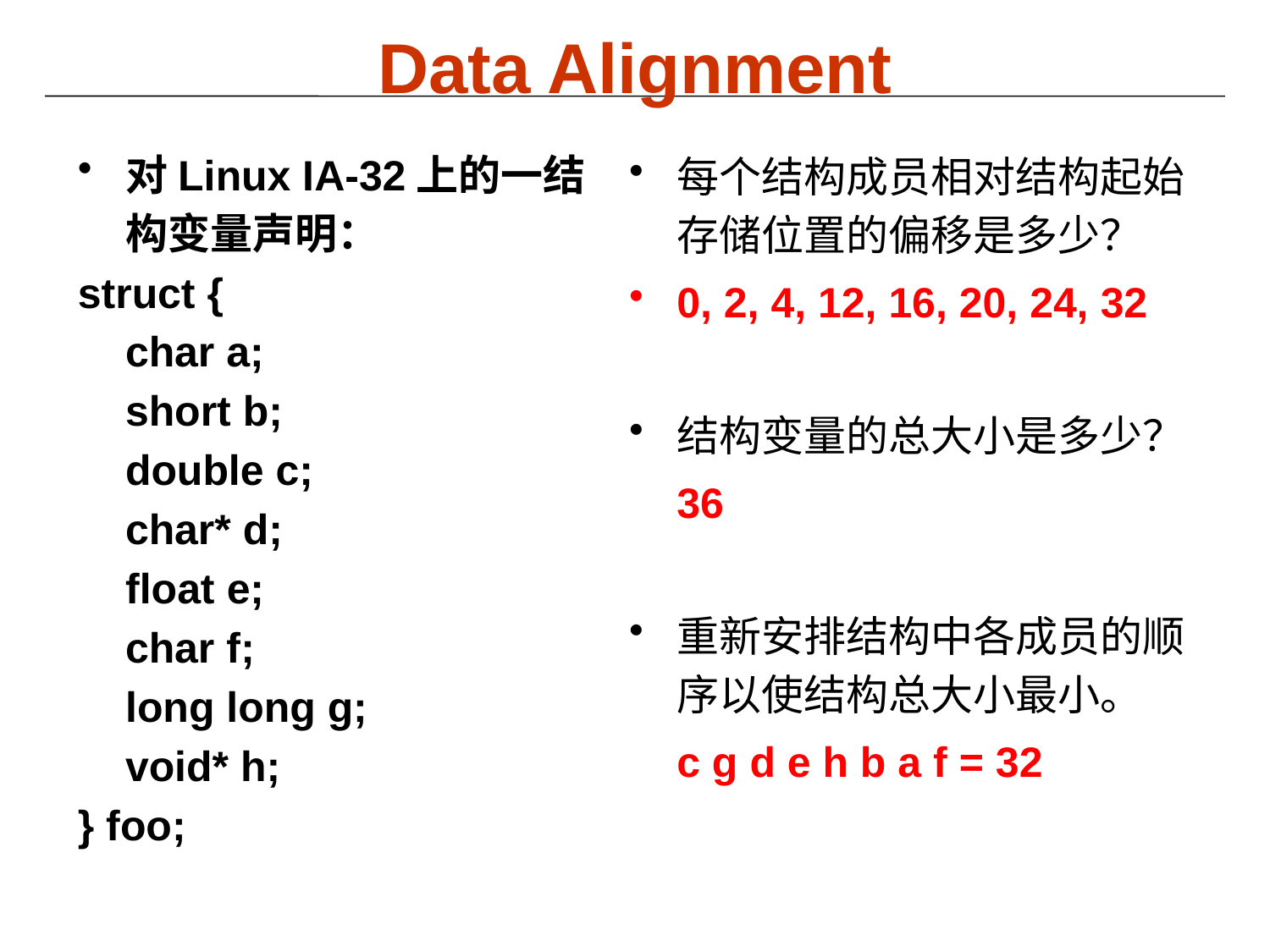

# Data Alignment
对Linux IA-32上的一结构变量声明：
struct {
	char a;
	short b;
	double c;
	char* d;
	float e;
	char f;
	long long g;
	void* h;
} foo;
每个结构成员相对结构起始存储位置的偏移是多少？
0, 2, 4, 12, 16, 20, 24, 32

结构变量的总大小是多少？
	36

重新安排结构中各成员的顺序以使结构总大小最小。
	c g d e h b a f = 32